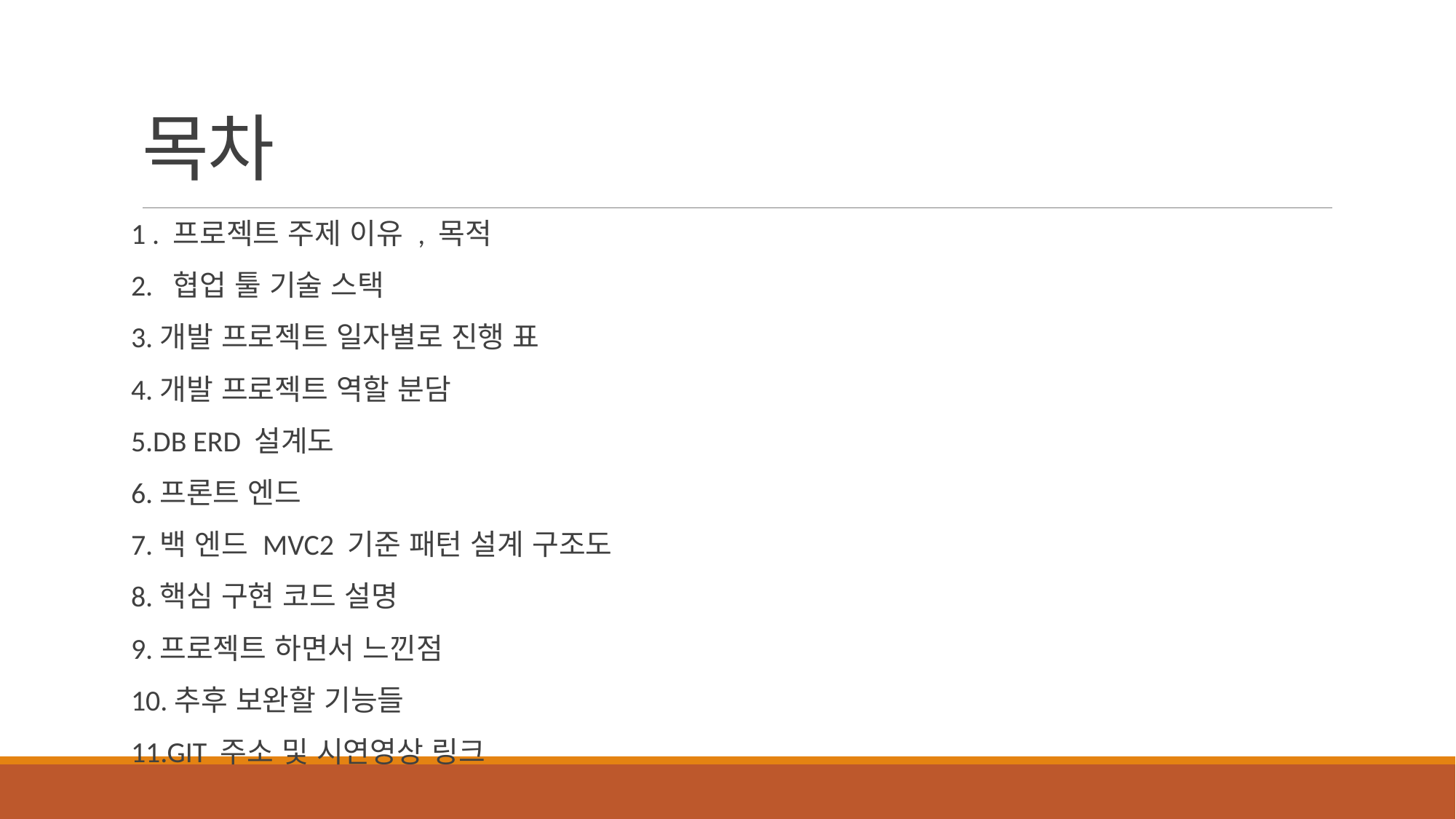

# 목차
1 . 프로젝트 주제 이유 , 목적
2.  협업 툴 기술 스택
3.개발 프로젝트 일자별로 진행 표
4.개발 프로젝트 역할 분담
5.DB ERD 설계도
6.프론트 엔드
7.백 엔드 MVC2 기준 패턴 설계 구조도
8.핵심 구현 코드 설명
9.프로젝트 하면서 느낀점
10.추후 보완할 기능들
11.GIT 주소 및 시연영상 링크